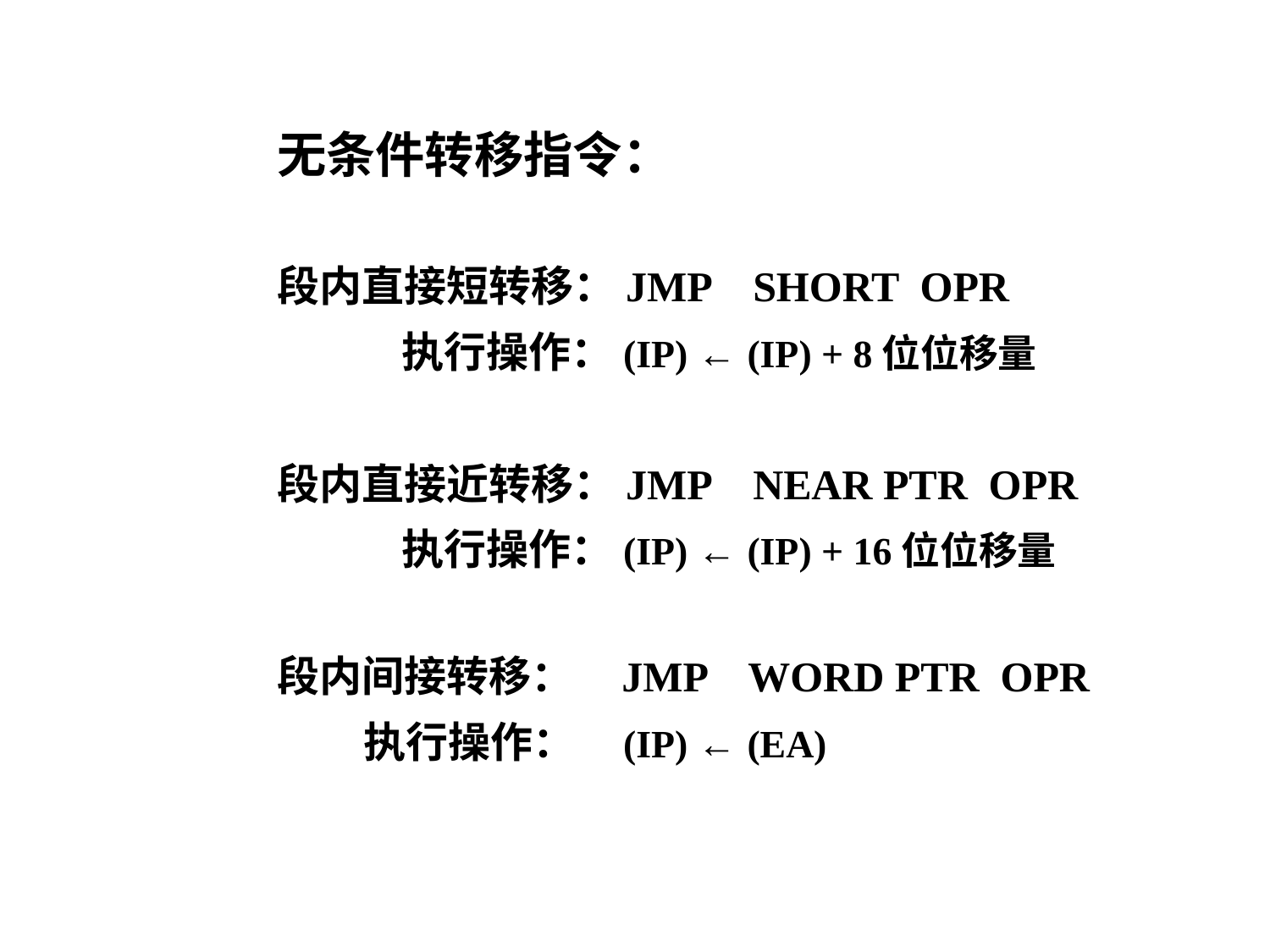

无条件转移指令：

段内直接短转移：JMP    SHORT  OPR
            执行操作：(IP) ← (IP) + 8位位移量

段内直接近转移：JMP    NEAR PTR  OPR
            执行操作：(IP) ← (IP) + 16位位移量

段内间接转移：    JMP    WORD PTR  OPR
        执行操作：    (IP) ← (EA)